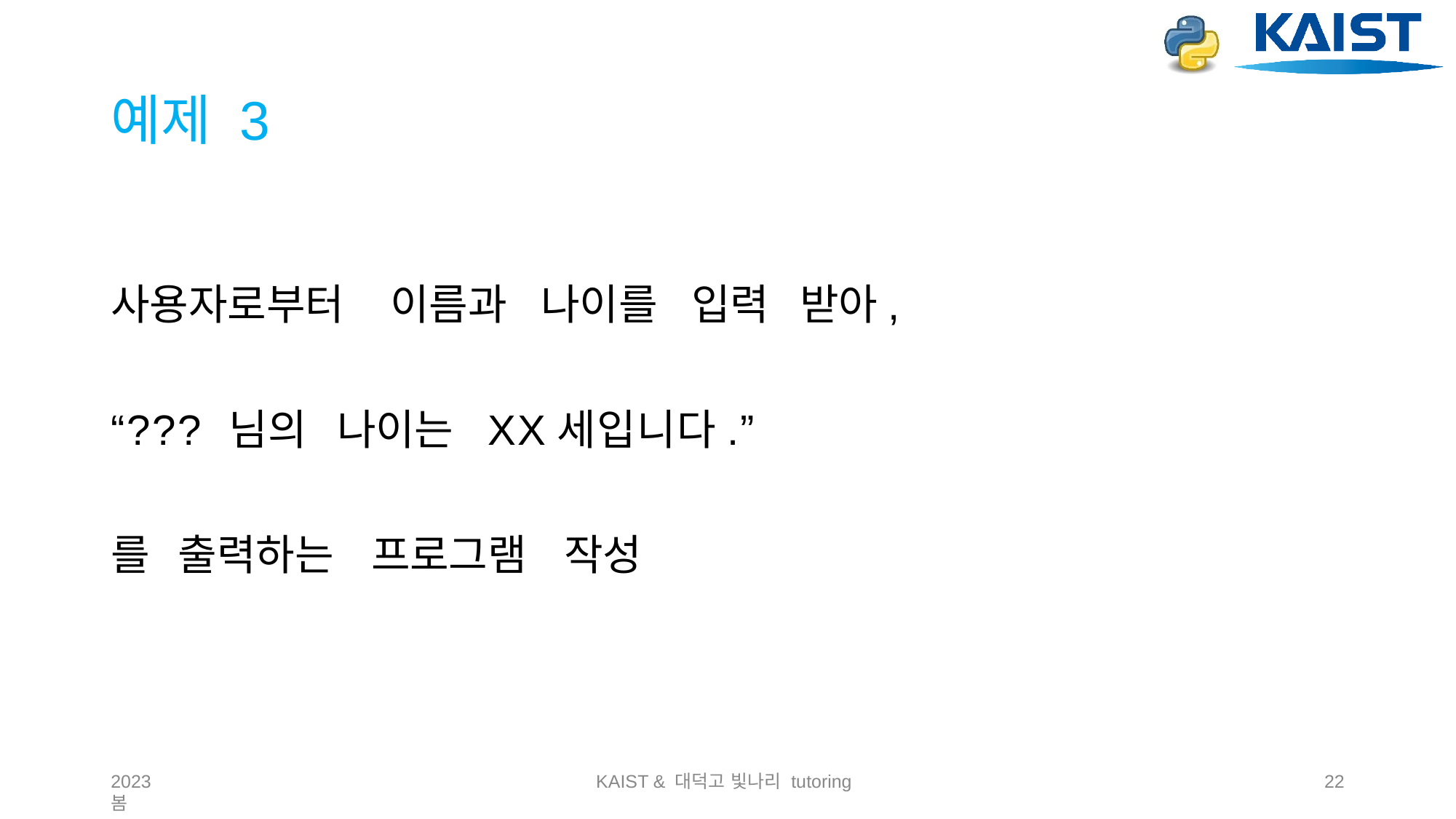

# 예제 3
사용자로부터	이름과	나이를	입력	받아,

“???	님의	나이는	XX세입니다.”

를	출력하는	프로그램	작성
2023 봄
KAIST & 대덕고 빛나리 tutoring
22